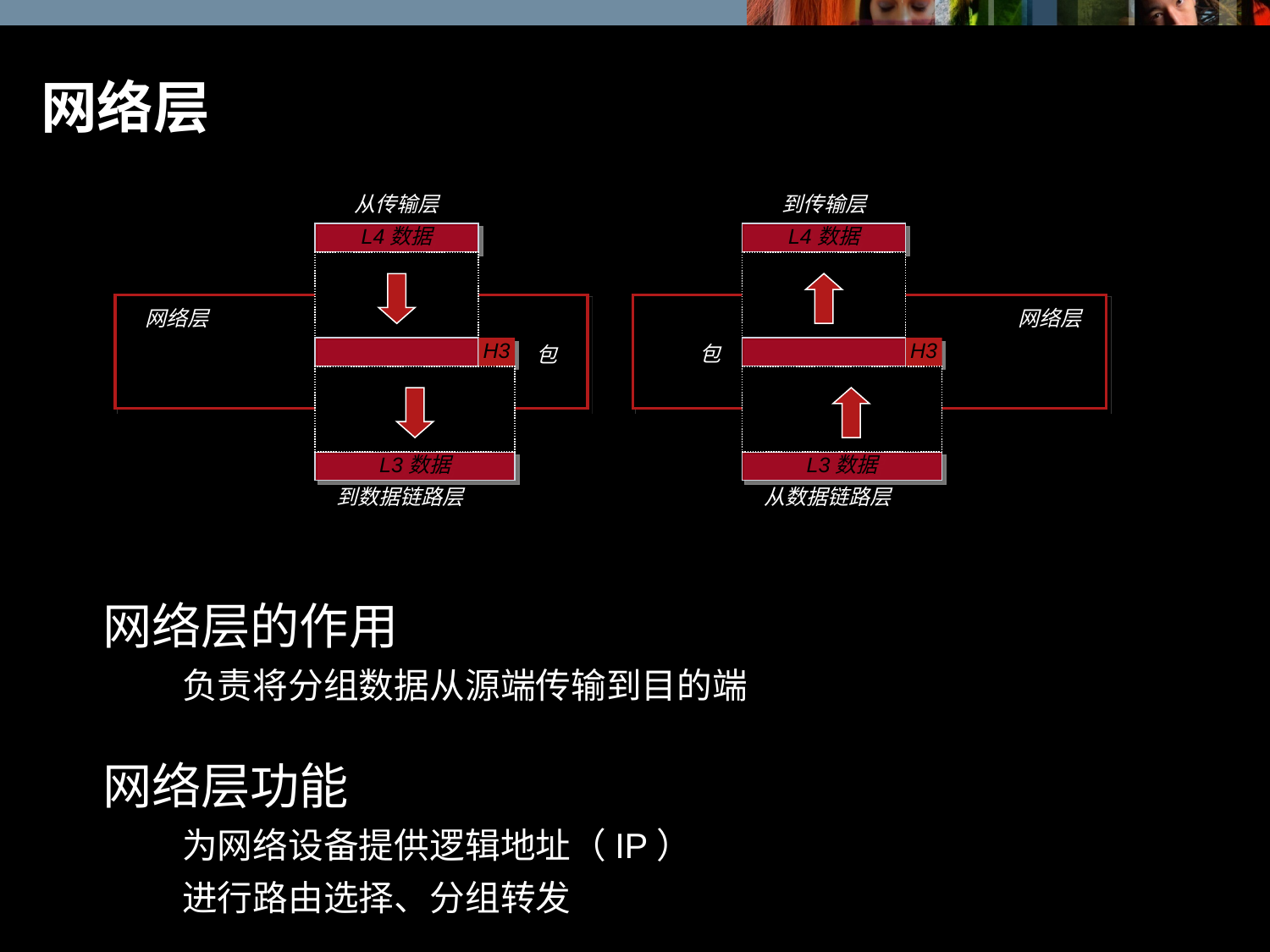

# 网络层
从传输层
到传输层
L4数据
L4数据

网络层
网络层
包

H3
包

H3

L3数据
L3数据
到数据链路层
从数据链路层

网络层的作用
负责将分组数据从源端传输到目的端
网络层功能
为网络设备提供逻辑地址（IP）
进行路由选择、分组转发